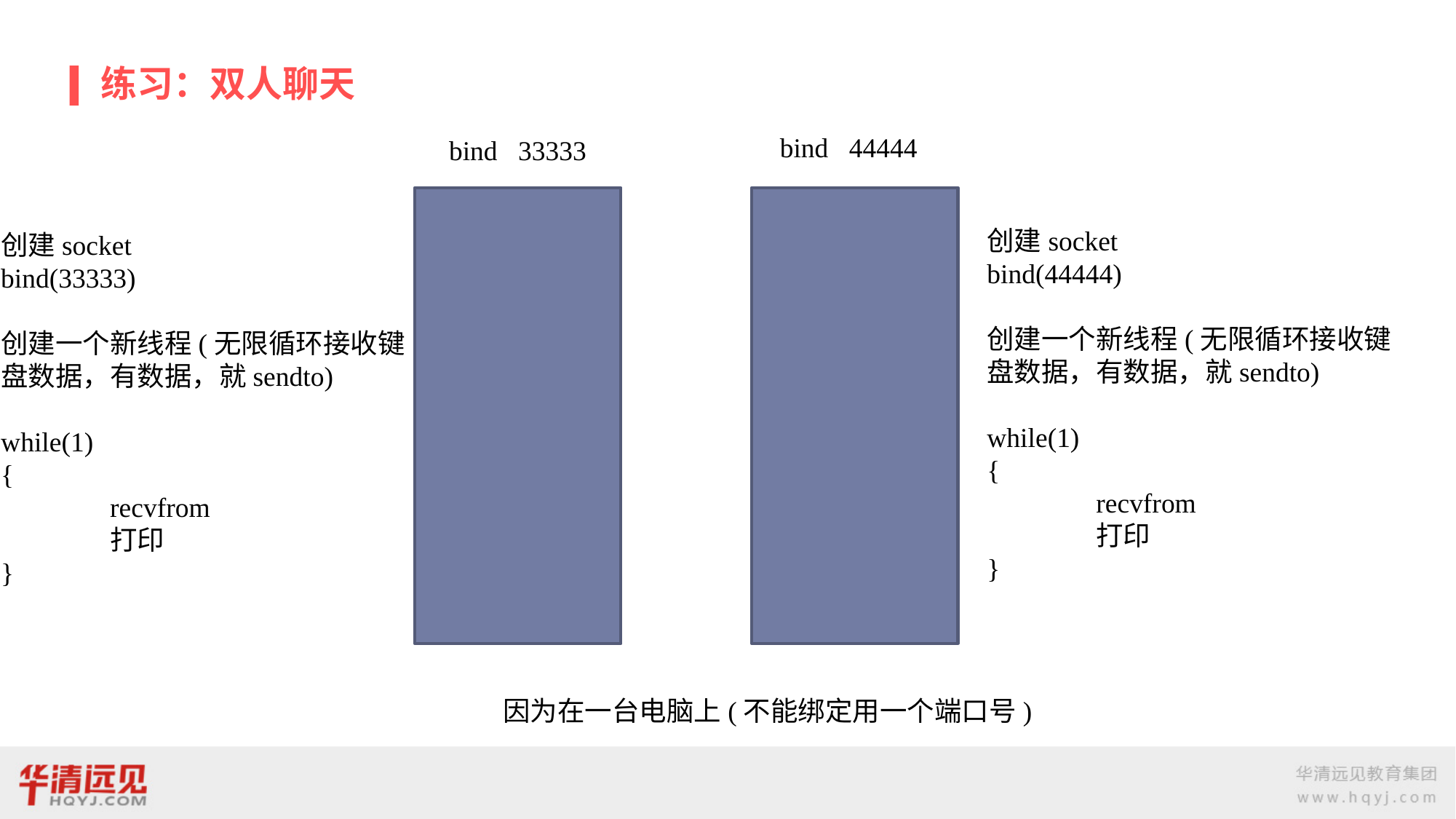

# 练习：双人聊天
bind   44444
bind   33333

创建socket
bind(44444)

创建一个新线程(无限循环接收键盘数据，有数据，就sendto)

while(1)
{
	recvfrom
	打印
}
创建socket
bind(33333)

创建一个新线程(无限循环接收键盘数据，有数据，就sendto)

while(1)
{
	recvfrom
	打印
}
因为在一台电脑上(不能绑定用一个端口号)
13